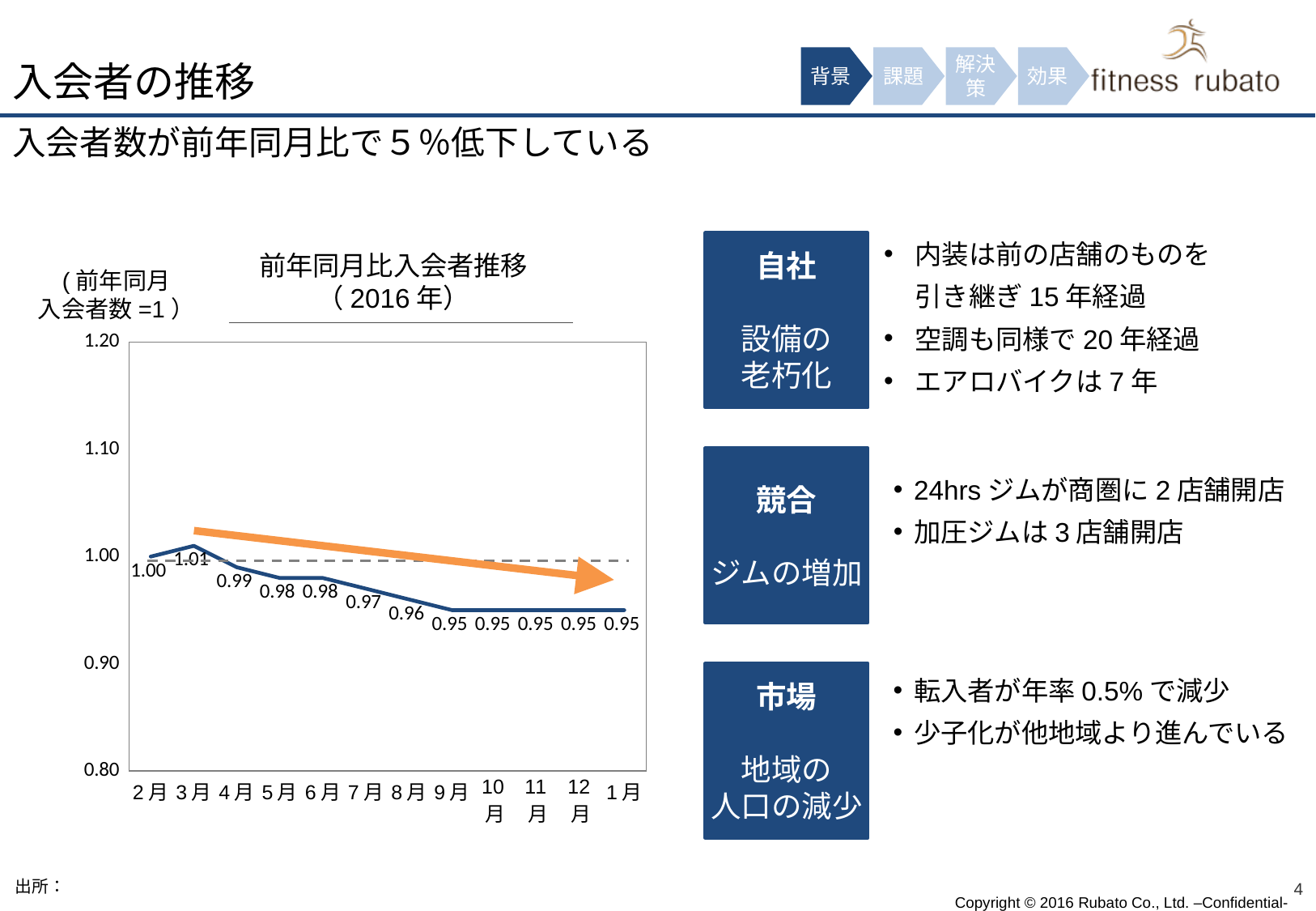

# 入会者の推移
背景
課題
解決策
効果
入会者数が前年同月比で５％低下している
内装は前の店舗のものを
引き継ぎ15年経過
空調も同様で20年経過
エアロバイクは7年
自社
設備の
老朽化
前年同月比入会者推移（2016年）
(前年同月
入会者数=1）

### Chart

| Category | 系列 1 |
|---|---|
| 2月 | 1.0 |
| 3月 | 1.01 |
| 4月 | 0.99 |
| 5月 | 0.98 |
| 6月 | 0.98 |
| 7月 | 0.97 |
| 8月 | 0.96 |
| 9月 | 0.95 |
| 10月 | 0.95 |
| 11月 | 0.95 |
| 12月 | 0.95 |
| 1月 | 0.95 |
競合
ジムの増加
24hrsジムが商圏に2店舗開店
加圧ジムは3店舗開店
転入者が年率0.5%で減少
少子化が他地域より進んでいる
市場
地域の
人口の減少
出所：
4